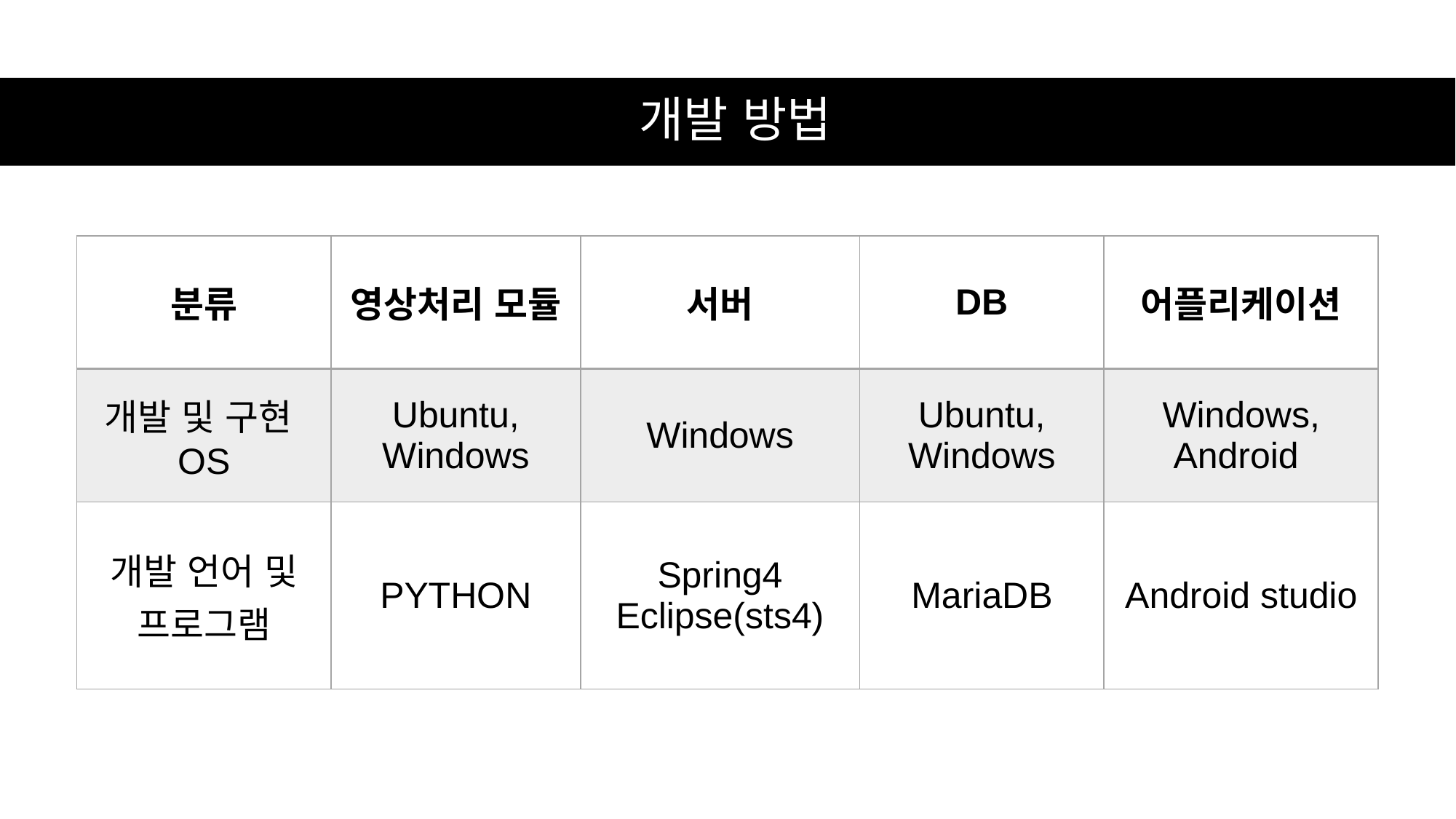

# 개발 방법

| 분류 | 영상처리 모듈 | 서버 | DB | 어플리케이션 |
| --- | --- | --- | --- | --- |
| 개발 및 구현OS | Ubuntu, Windows | Windows | Ubuntu, Windows | Windows, Android |
| 개발 언어 및 프로그램 | PYTHON | Spring4 Eclipse(sts4) | MariaDB | Android studio |